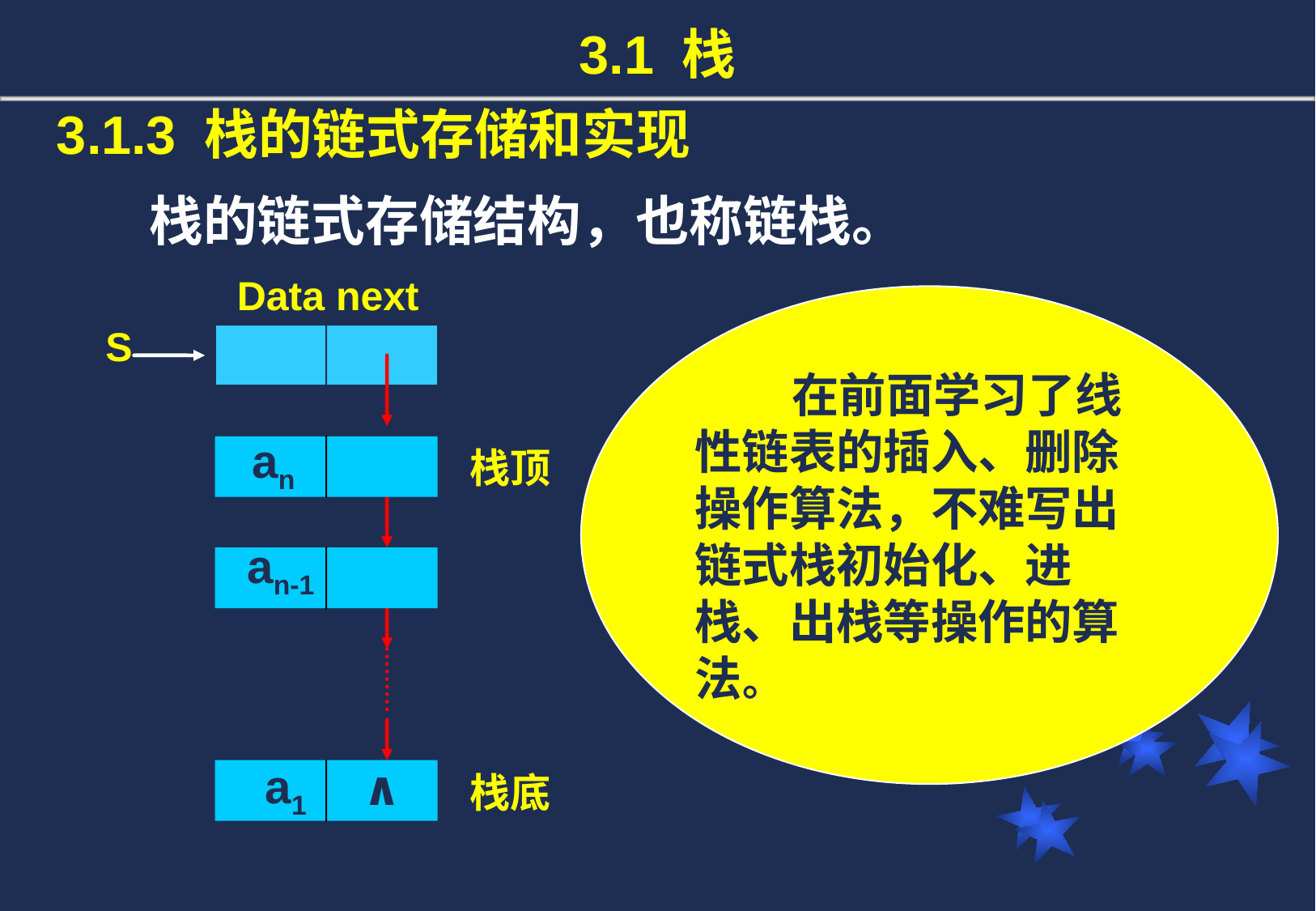

# 3.1 栈
3.1.3 栈的链式存储和实现
栈的链式存储结构，也称链栈。
Data next
S

an

an-1

a1

∧
        在前面学习了线性链表的插入、删除操作算法，不难写出链式栈初始化、进栈、出栈等操作的算法。
栈顶
栈底